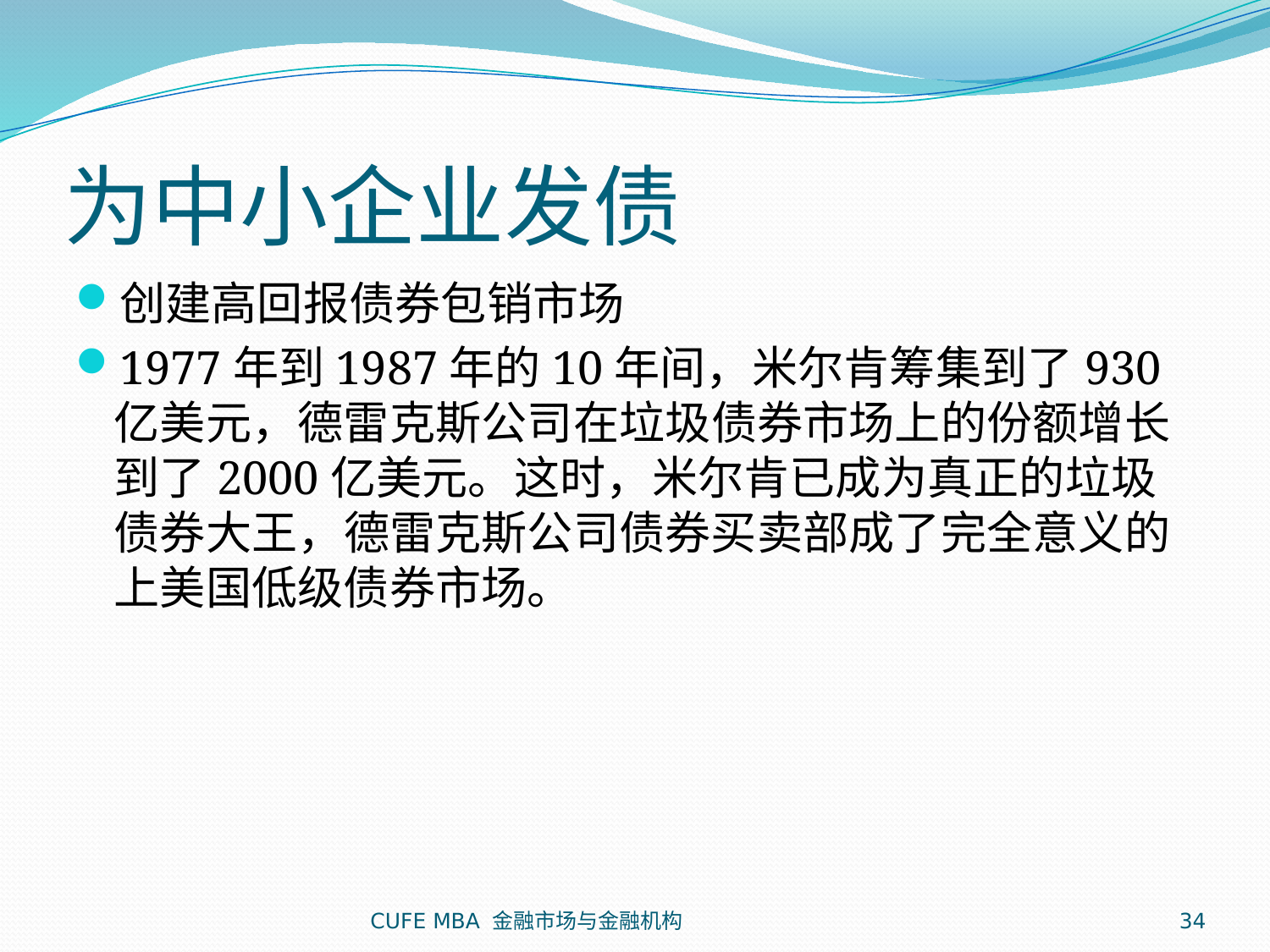

# 为中小企业发债
创建高回报债券包销市场
1977年到1987年的10年间，米尔肯筹集到了930亿美元，德雷克斯公司在垃圾债券市场上的份额增长到了2000亿美元。这时，米尔肯已成为真正的垃圾债券大王，德雷克斯公司债券买卖部成了完全意义的上美国低级债券市场。
CUFE MBA 金融市场与金融机构
34